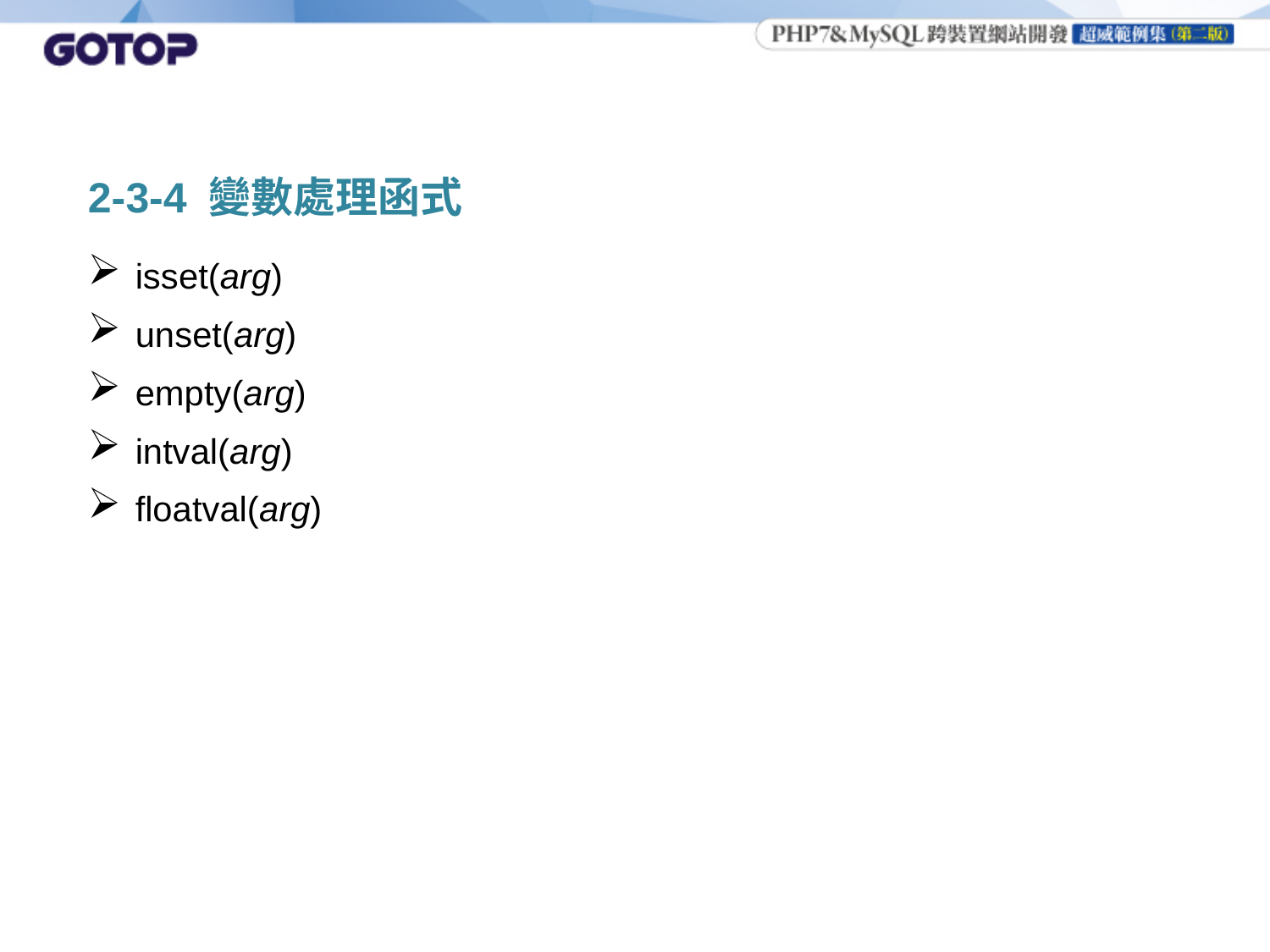

# 2-3-4 變數處理函式
isset(arg)
unset(arg)
empty(arg)
intval(arg)
floatval(arg)